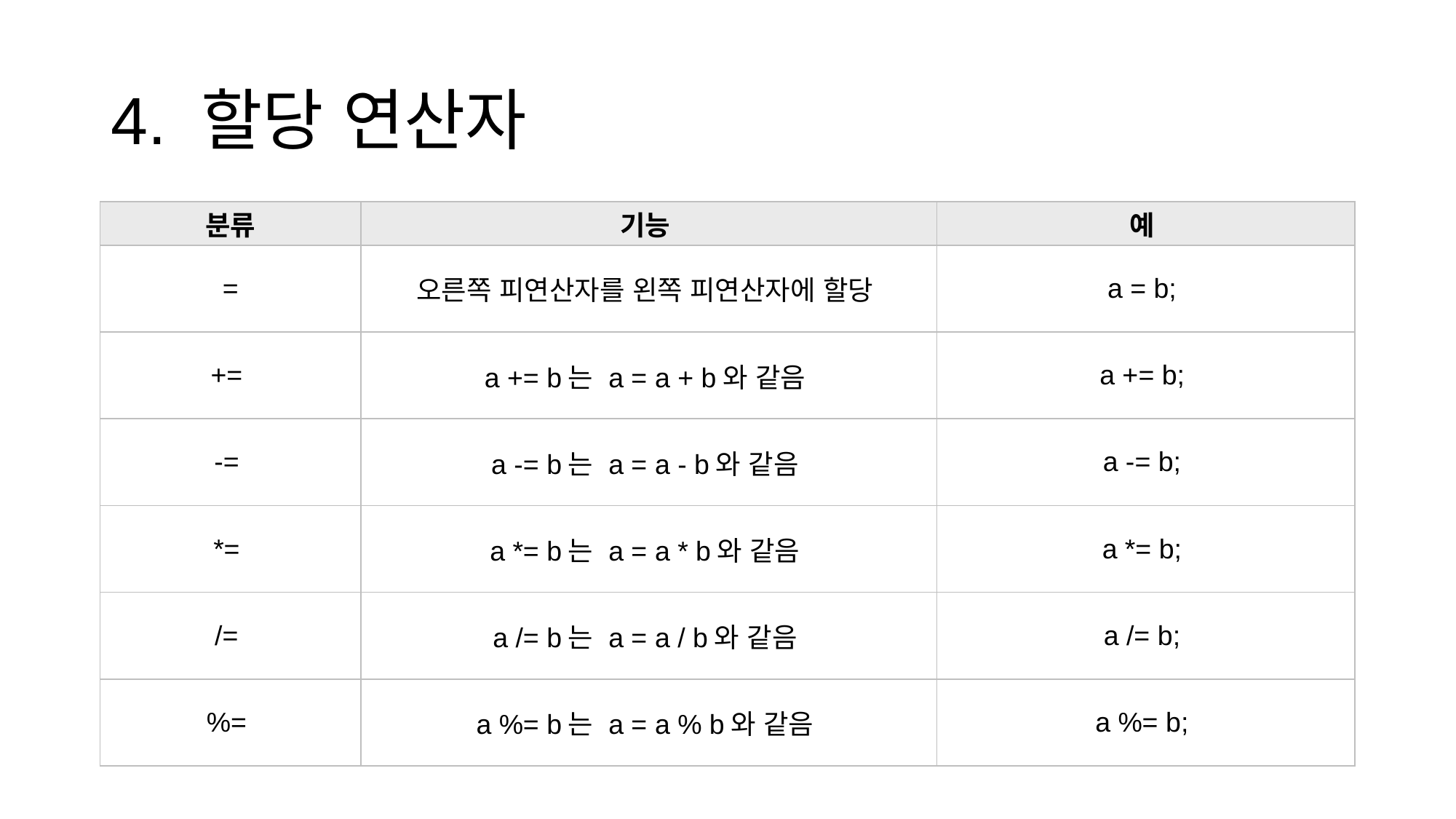

출처: http://blog.eairship.kr/129?category=442691 [누구나가 다 이해할 수 있는 프로그래밍 첫걸음]
# 4. 할당 연산자
| 분류 | 기능 | 예 |
| --- | --- | --- |
| = | 오른쪽 피연산자를 왼쪽 피연산자에 할당 | a = b; |
| += | a += b는 a = a + b와 같음 | a += b; |
| -= | a -= b는 a = a - b와 같음 | a -= b; |
| \*= | a \*= b는 a = a \* b와 같음 | a \*= b; |
| /= | a /= b는 a = a / b와 같음 | a /= b; |
| %= | a %= b는 a = a % b와 같음 | a %= b; |